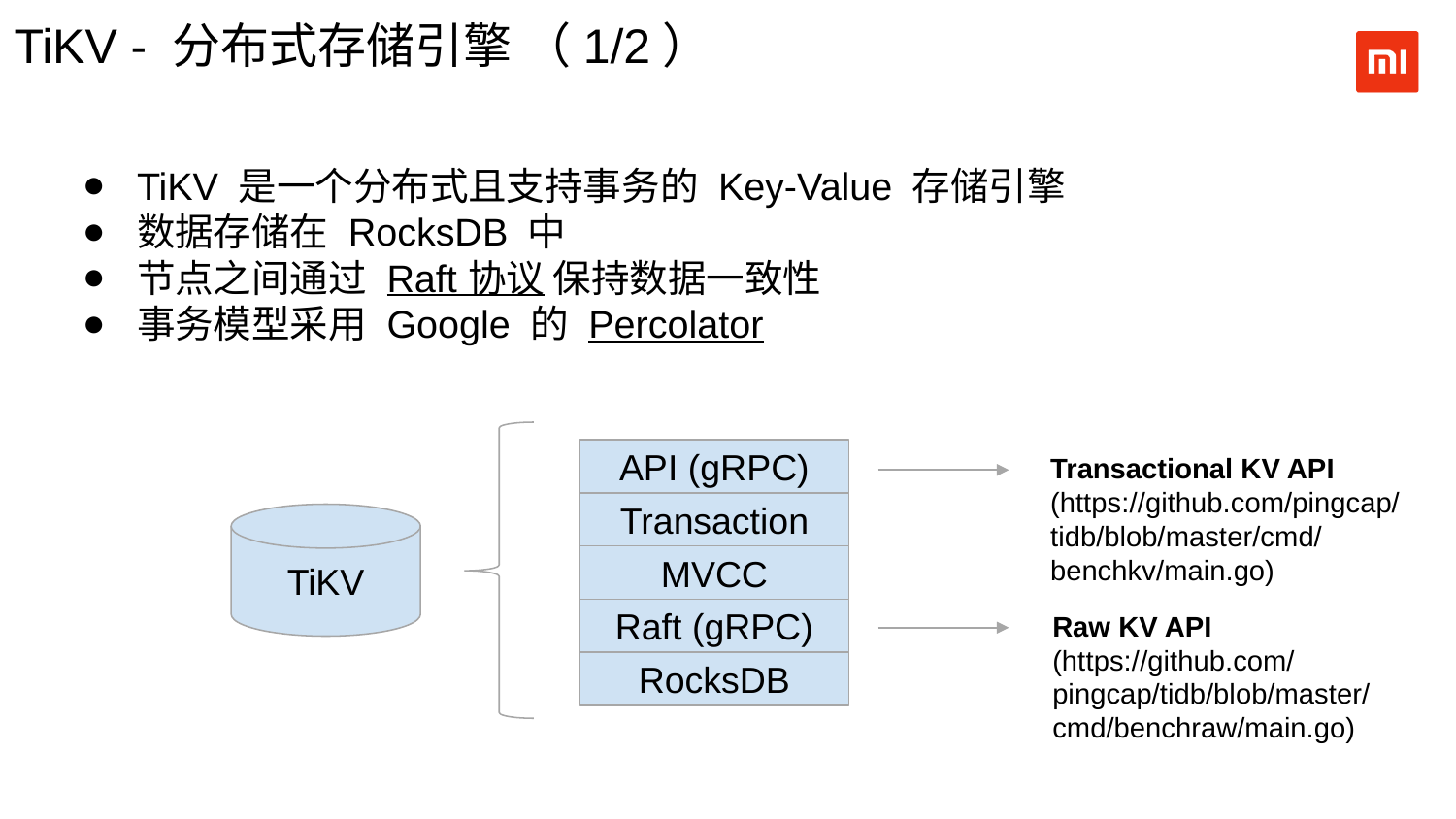

TiKV - 分布式存储引擎 （1/2）

TiKV 是一个分布式且支持事务的 Key-Value 存储引擎
数据存储在 RocksDB 中
节点之间通过 Raft 协议 保持数据一致性
事务模型采用 Google 的 Percolator

API (gRPC)
Transaction
TiKV
MVCC
Raft (gRPC)
RocksDB
Transactional KV API
(https://github.com/pingcap/tidb/blob/master/cmd/benchkv/main.go)
Raw KV API
(https://github.com/pingcap/tidb/blob/master/cmd/benchraw/main.go)